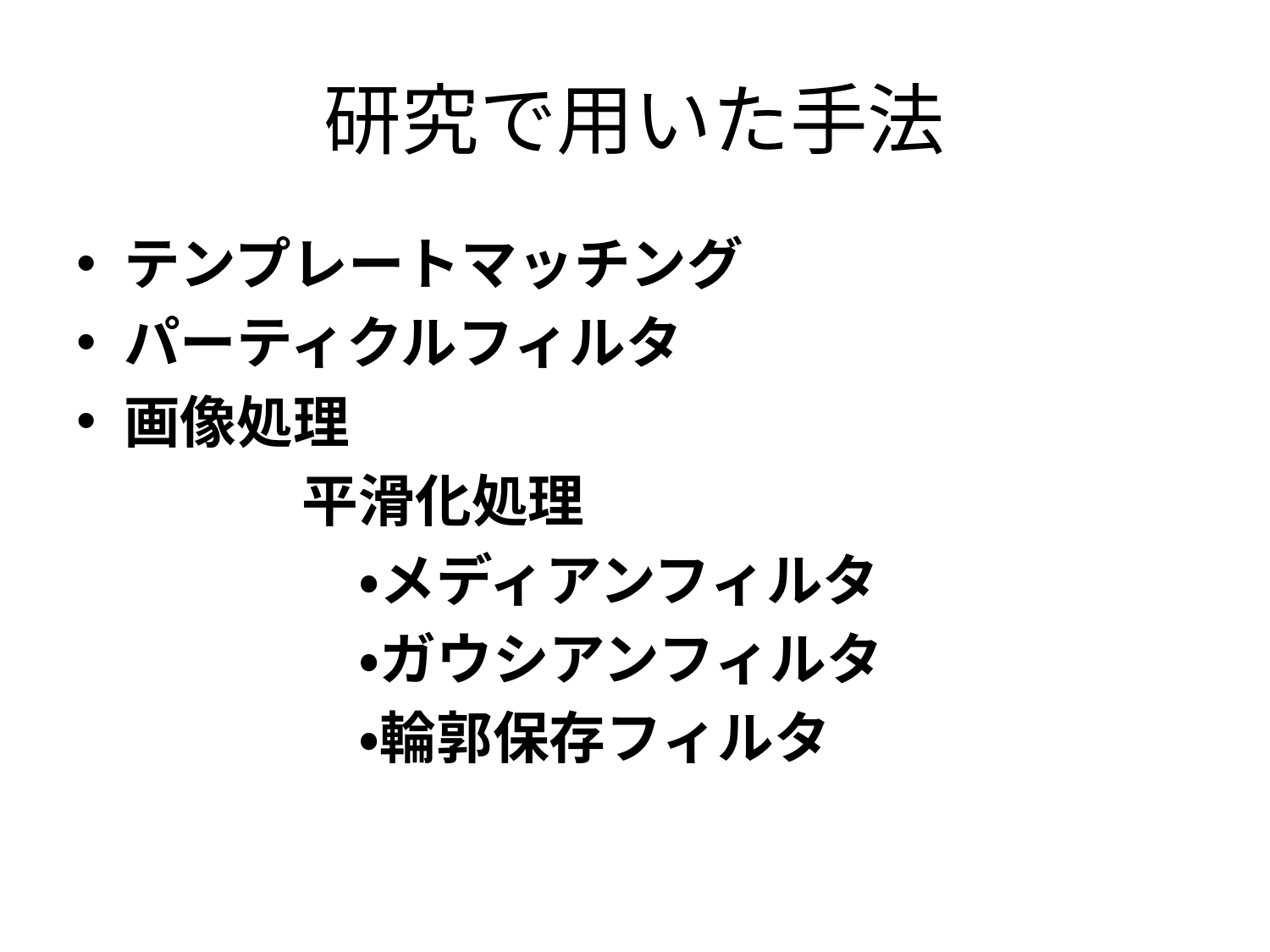

# 研究で用いた手法
テンプレートマッチング
パーティクルフィルタ
画像処理
　　　　平滑化処理
　　　　　・メディアンフィルタ
　　　　　・ガウシアンフィルタ
　　　　　・輪郭保存フィルタ